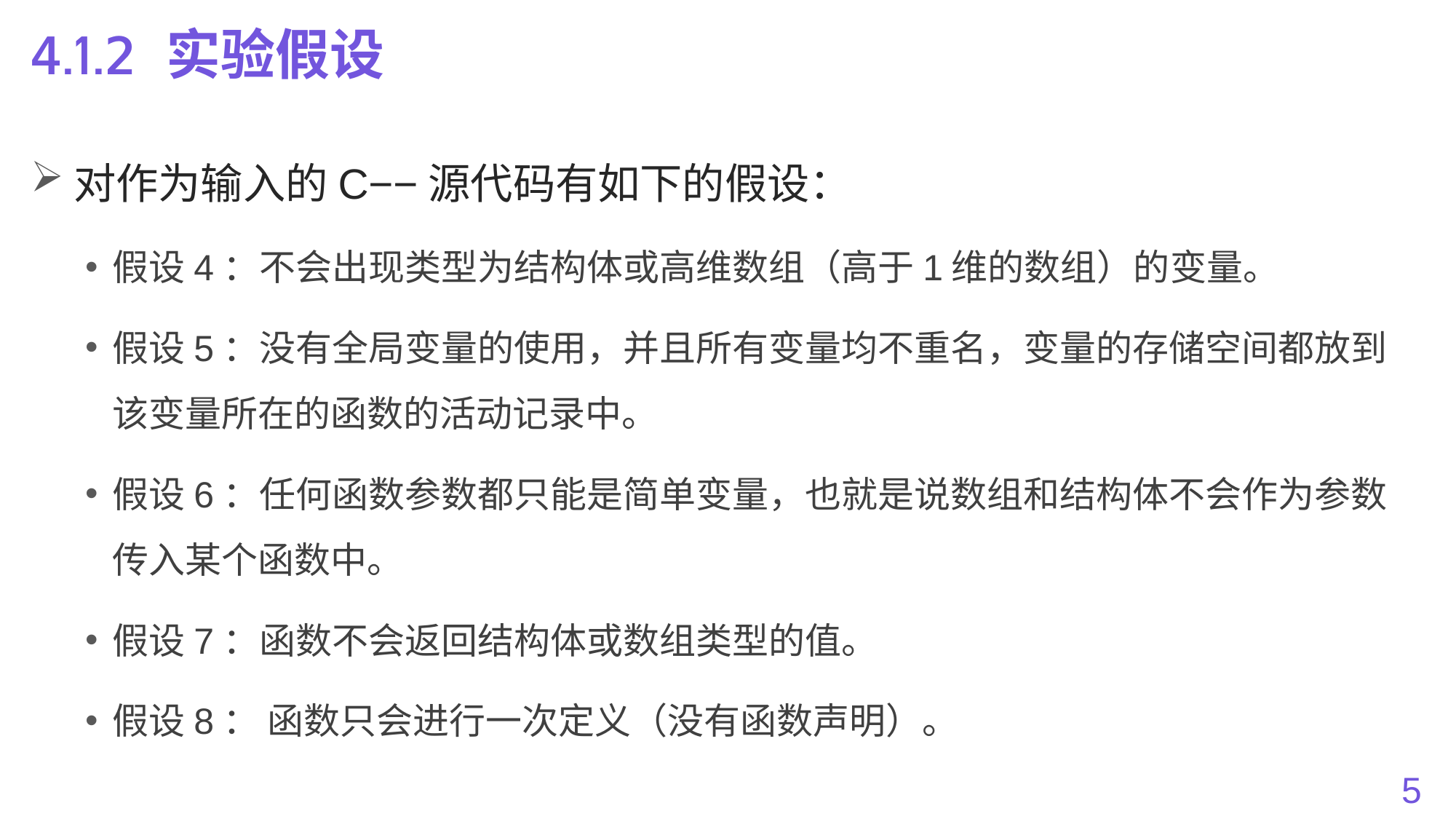

# 4.1.2 实验假设
对作为输入的C−−源代码有如下的假设：
假设4：不会出现类型为结构体或高维数组（高于1维的数组）的变量。
假设5：没有全局变量的使用，并且所有变量均不重名，变量的存储空间都放到该变量所在的函数的活动记录中。
假设6：任何函数参数都只能是简单变量，也就是说数组和结构体不会作为参数传入某个函数中。
假设7：函数不会返回结构体或数组类型的值。
假设8： 函数只会进行一次定义（没有函数声明）。
5